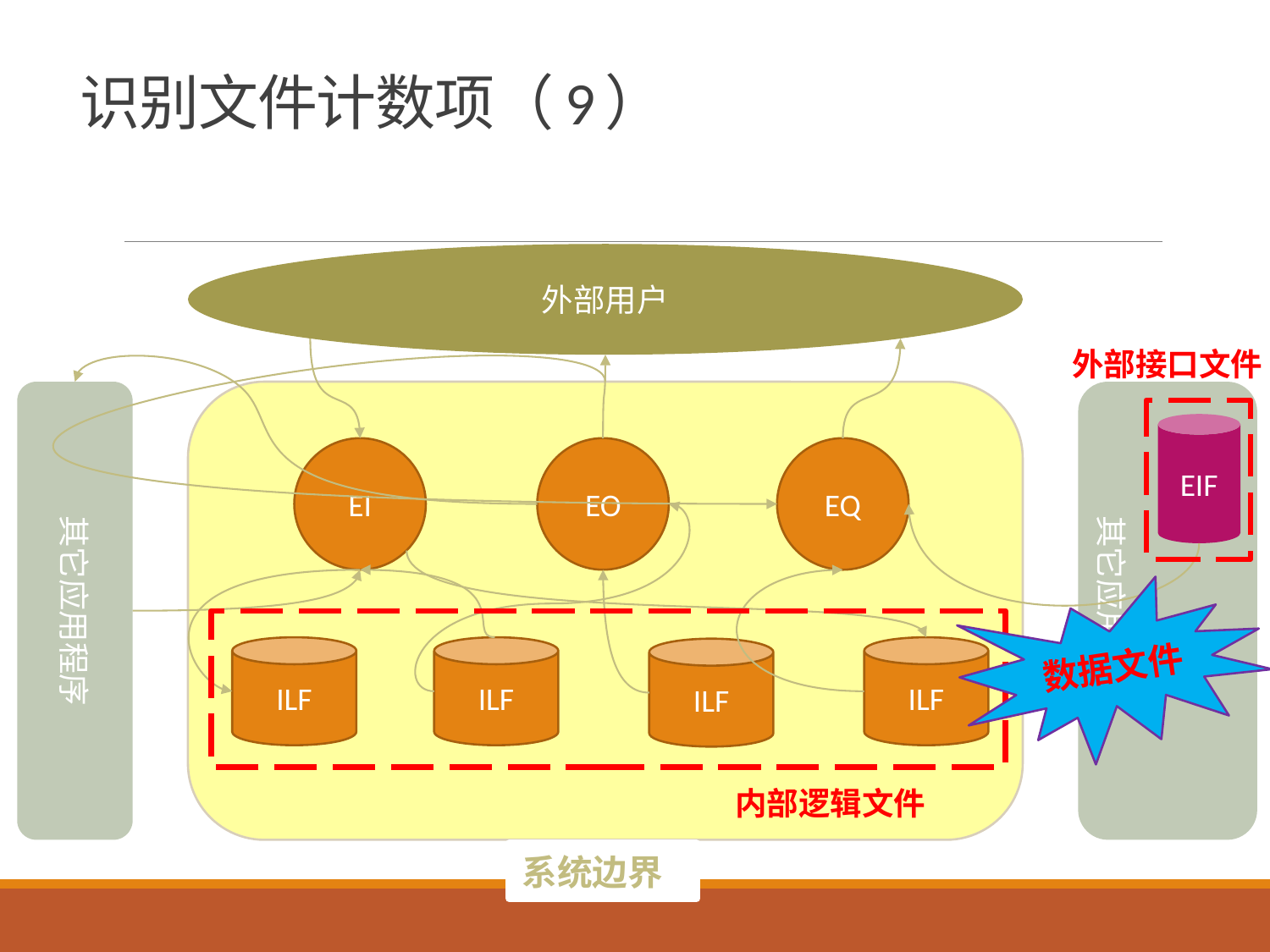

# 识别文件计数项（9）
外部用户
外部接口文件

其它应用程序

其它应用程序
EIF
EI
EQ
EO
数据文件

内部逻辑文件
ILF
ILF
ILF
ILF
系统边界